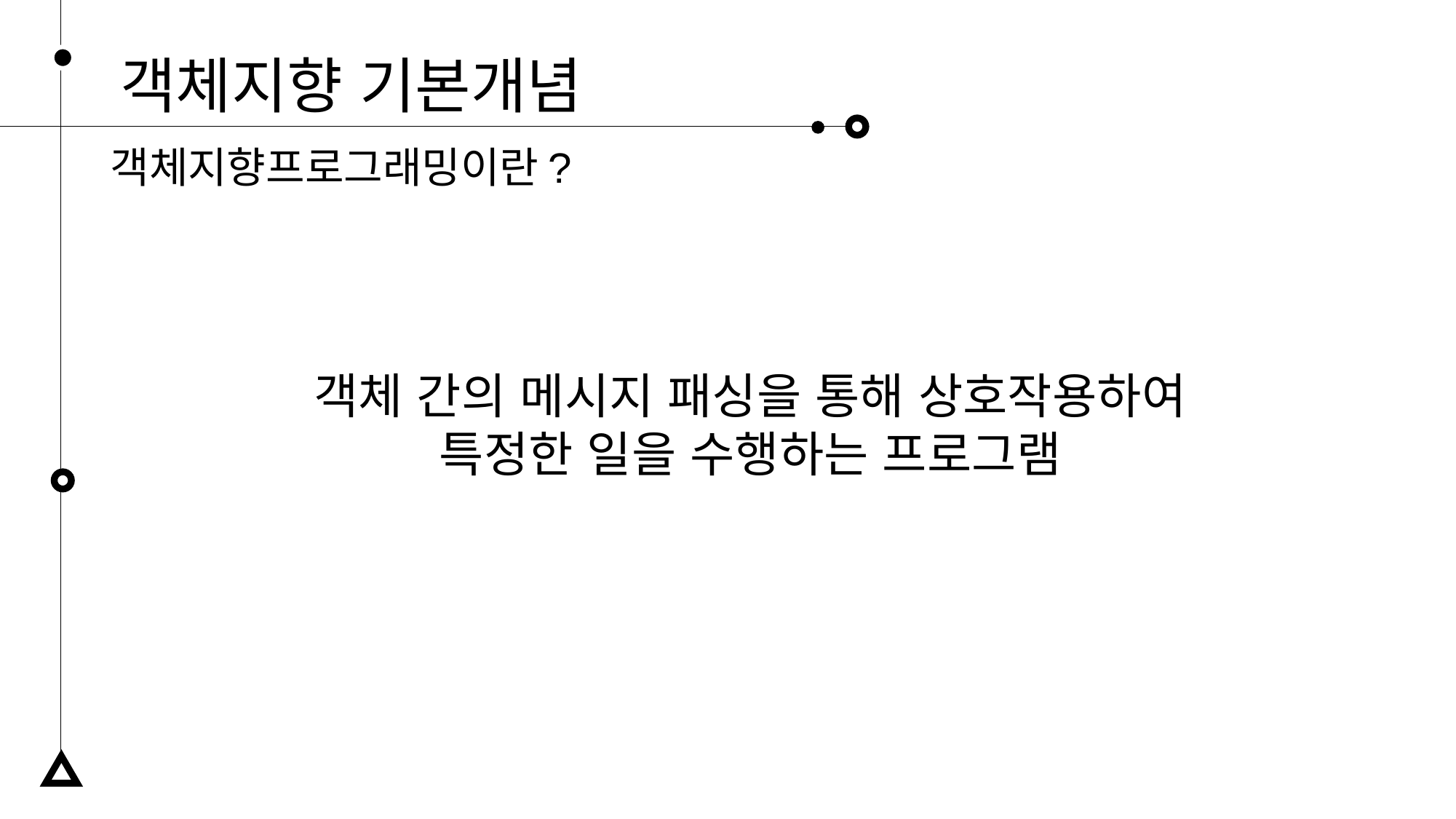

객체지향 기본개념
객체지향프로그래밍이란?
객체 간의 메시지 패싱을 통해 상호작용하여
특정한 일을 수행하는 프로그램